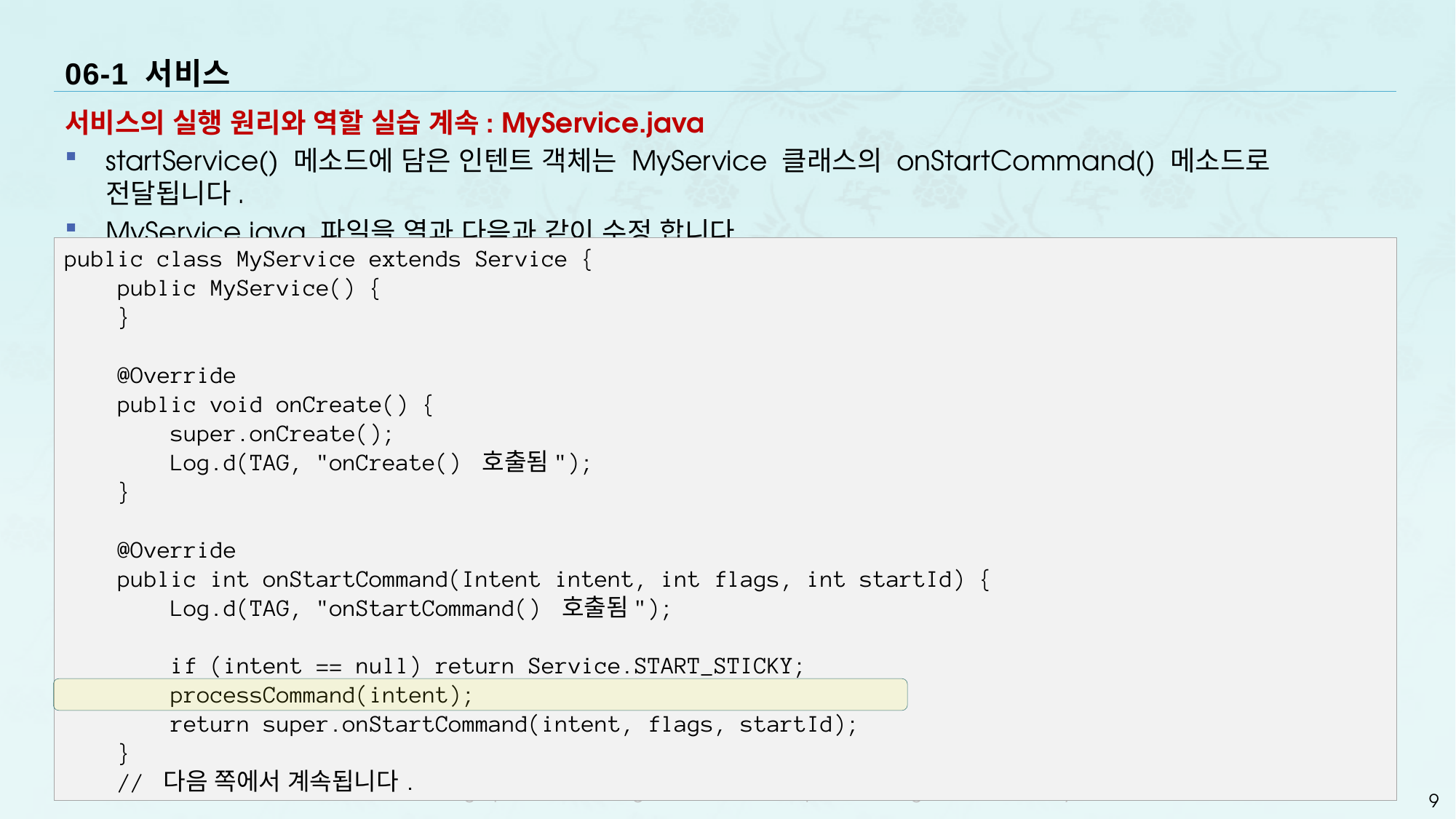

# 06-1 서비스
서비스의 실행 원리와 역할 실습 계속: MyService.java
startService() 메소드에 담은 인텐트 객체는 MyService 클래스의 onStartCommand() 메소드로 전달됩니다.
MyService.java 파일을 열과 다음과 같이 수정 합니다.
public class MyService extends Service {
    public MyService() {
    }

    @Override
    public void onCreate() {
        super.onCreate();
        Log.d(TAG, "onCreate() 호출됨");
    }

    @Override
    public int onStartCommand(Intent intent, int flags, int startId) {
        Log.d(TAG, "onStartCommand() 호출됨");

        if (intent == null) return Service.START_STICKY;
        processCommand(intent);
        return super.onStartCommand(intent, flags, startId);
    }
    // 다음 쪽에서 계속됩니다.

9